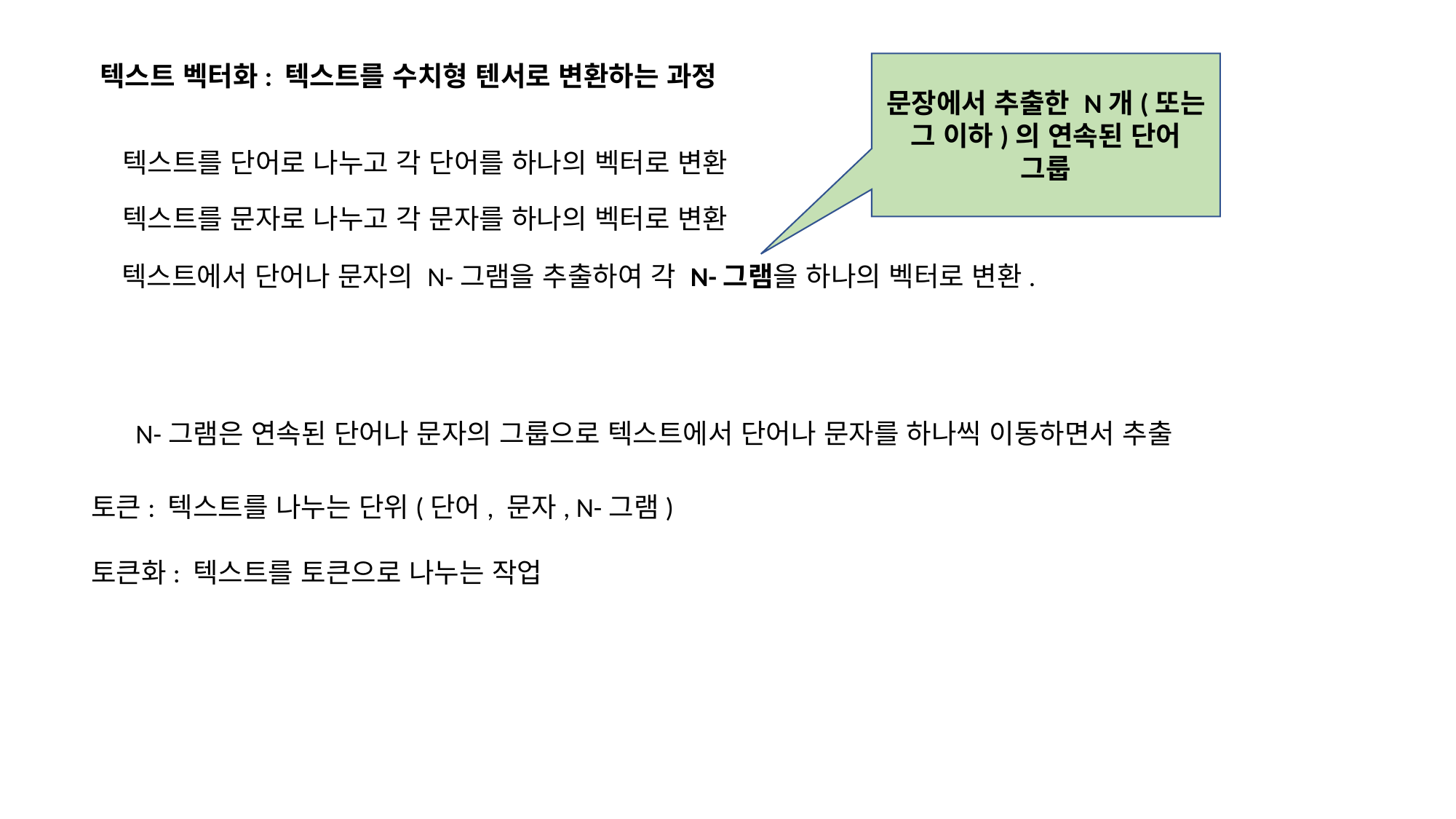

텍스트 벡터화: 텍스트를 수치형 텐서로 변환하는 과정
문장에서 추출한 N개(또는 그 이하)의 연속된 단어 그룹
텍스트를 단어로 나누고 각 단어를 하나의 벡터로 변환
텍스트를 문자로 나누고 각 문자를 하나의 벡터로 변환
텍스트에서 단어나 문자의 N-그램을 추출하여 각 N-그램을 하나의 벡터로 변환.
N-그램은 연속된 단어나 문자의 그룹으로 텍스트에서 단어나 문자를 하나씩 이동하면서 추출
토큰: 텍스트를 나누는 단위(단어, 문자, N-그램)

토큰화: 텍스트를 토큰으로 나누는 작업